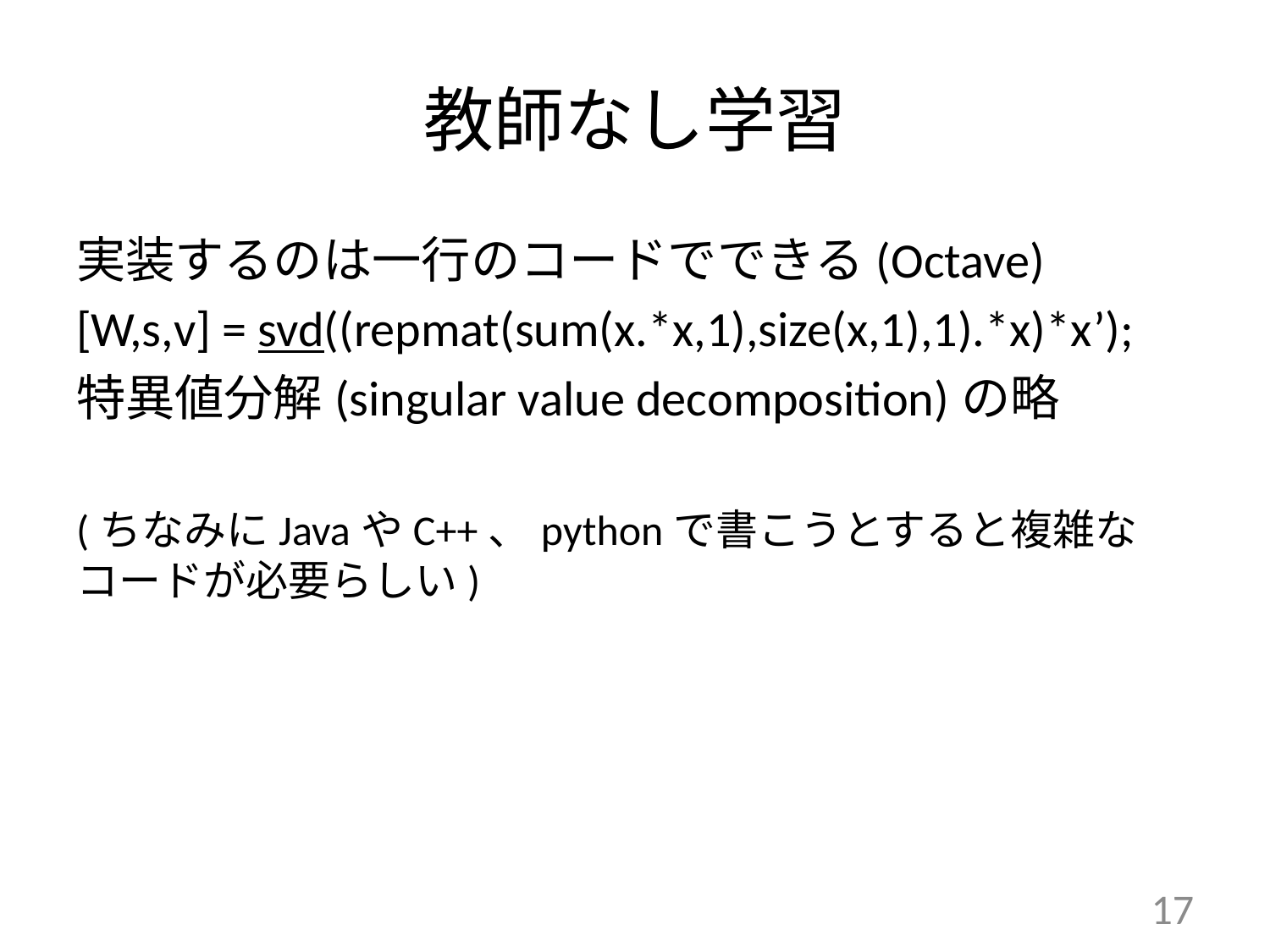

# 教師なし学習
実装するのは一行のコードでできる(Octave)
[W,s,v] = svd((repmat(sum(x.*x,1),size(x,1),1).*x)*x’);
特異値分解(singular value decomposition)の略

(ちなみにJavaやC++、pythonで書こうとすると複雑なコードが必要らしい)
17